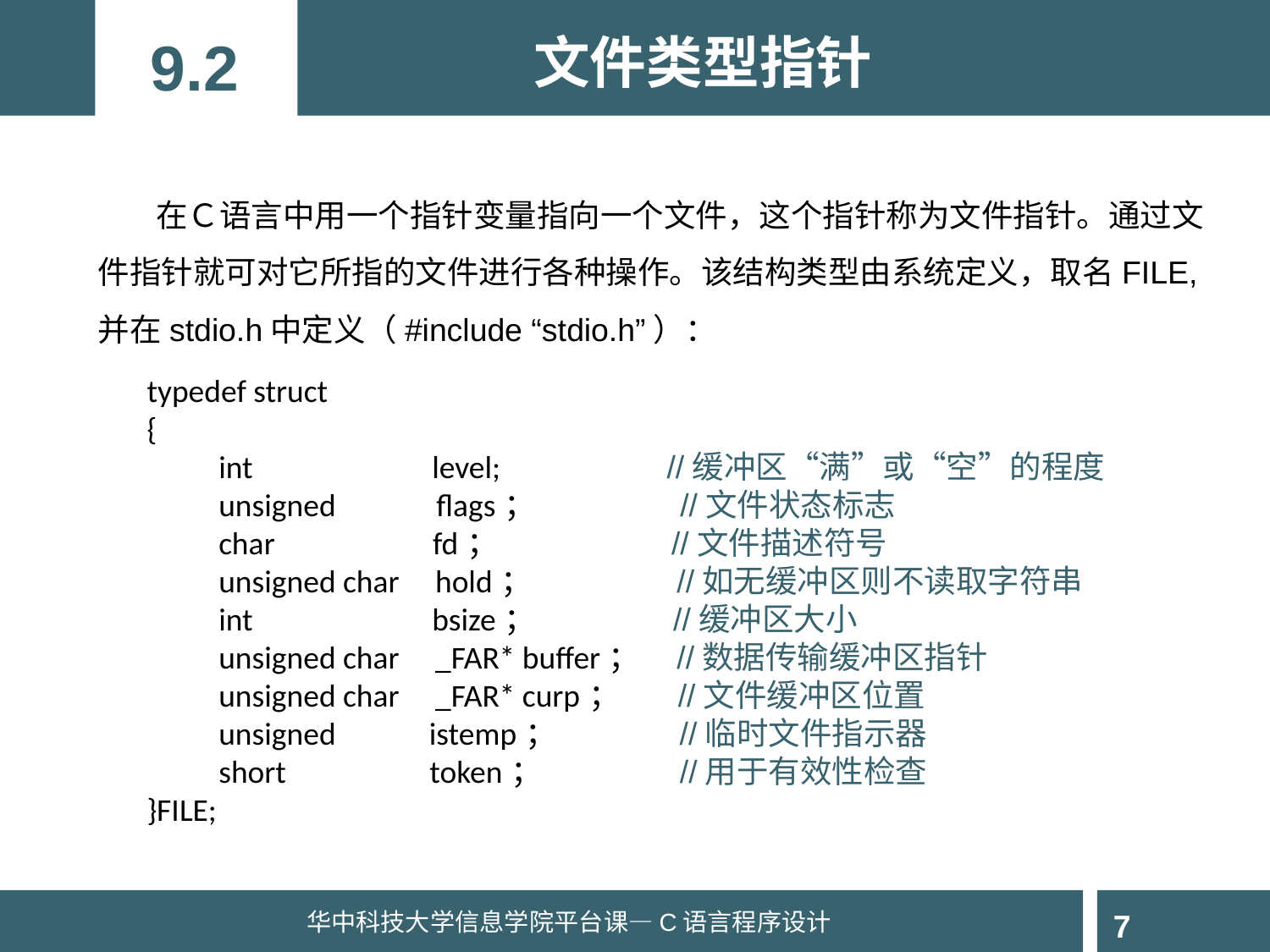

文件类型指针
9.2
       在Ｃ语言中用一个指针变量指向一个文件，这个指针称为文件指针。通过文件指针就可对它所指的文件进行各种操作。该结构类型由系统定义，取名FILE,并在stdio.h中定义（#include “stdio.h”）：
typedef struct
{
          int                         level;                       //缓冲区“满”或“空”的程度
          unsigned              flags；                   //文件状态标志
          char                      fd；                       //文件描述符号
          unsigned char     hold；                   //如无缓冲区则不读取字符串
          int                         bsize；                  //缓冲区大小
          unsigned char     _FAR* buffer；    //数据传输缓冲区指针
          unsigned char     _FAR* curp；       //文件缓冲区位置
          unsigned             istemp；                //临时文件指示器
          short                    token；                  //用于有效性检查
}FILE;